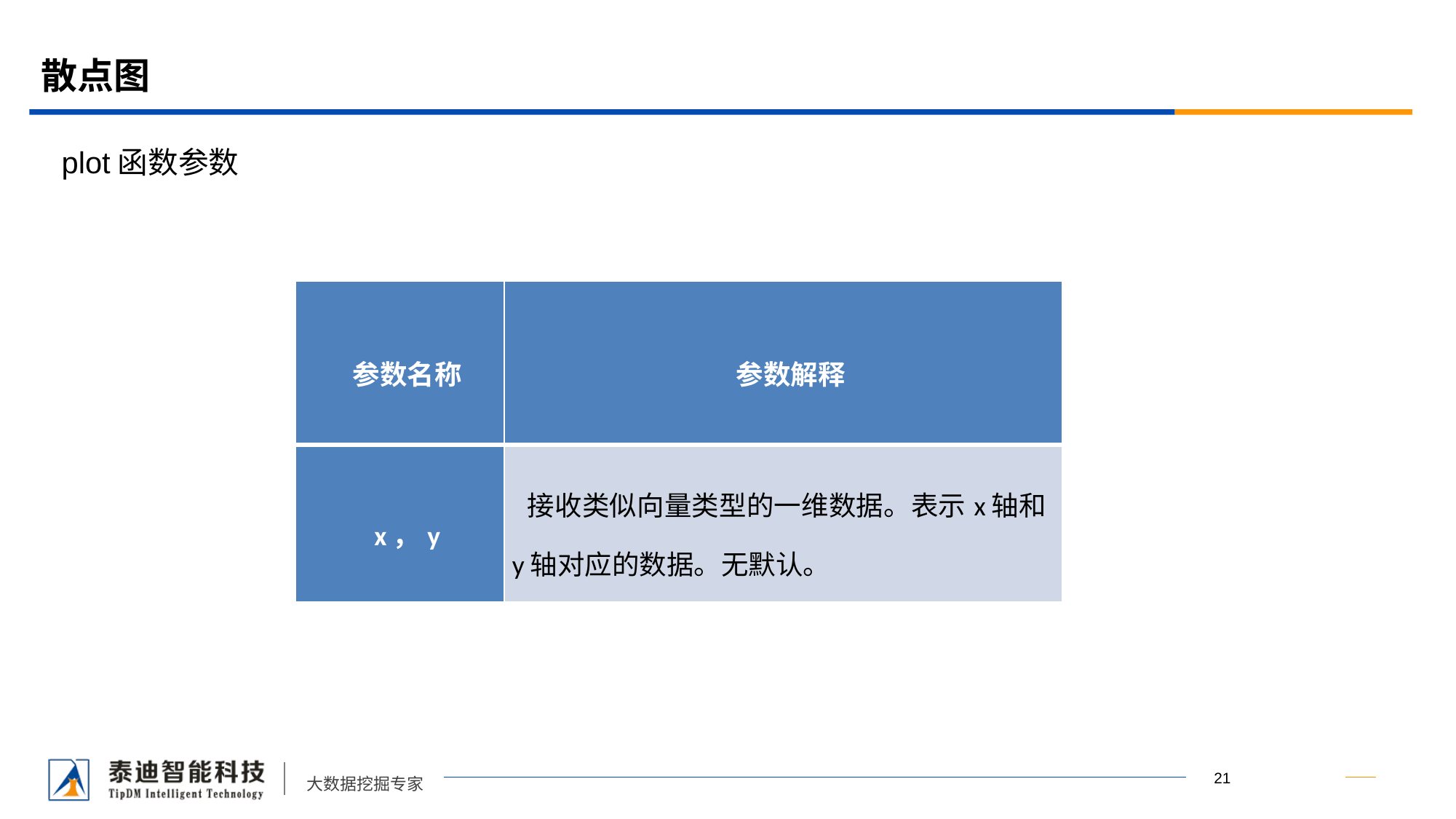

# 散点图
plot函数参数
| 参数名称 | 参数解释 |
| --- | --- |
| x，y | 接收类似向量类型的一维数据。表示x轴和y轴对应的数据。无默认。 |